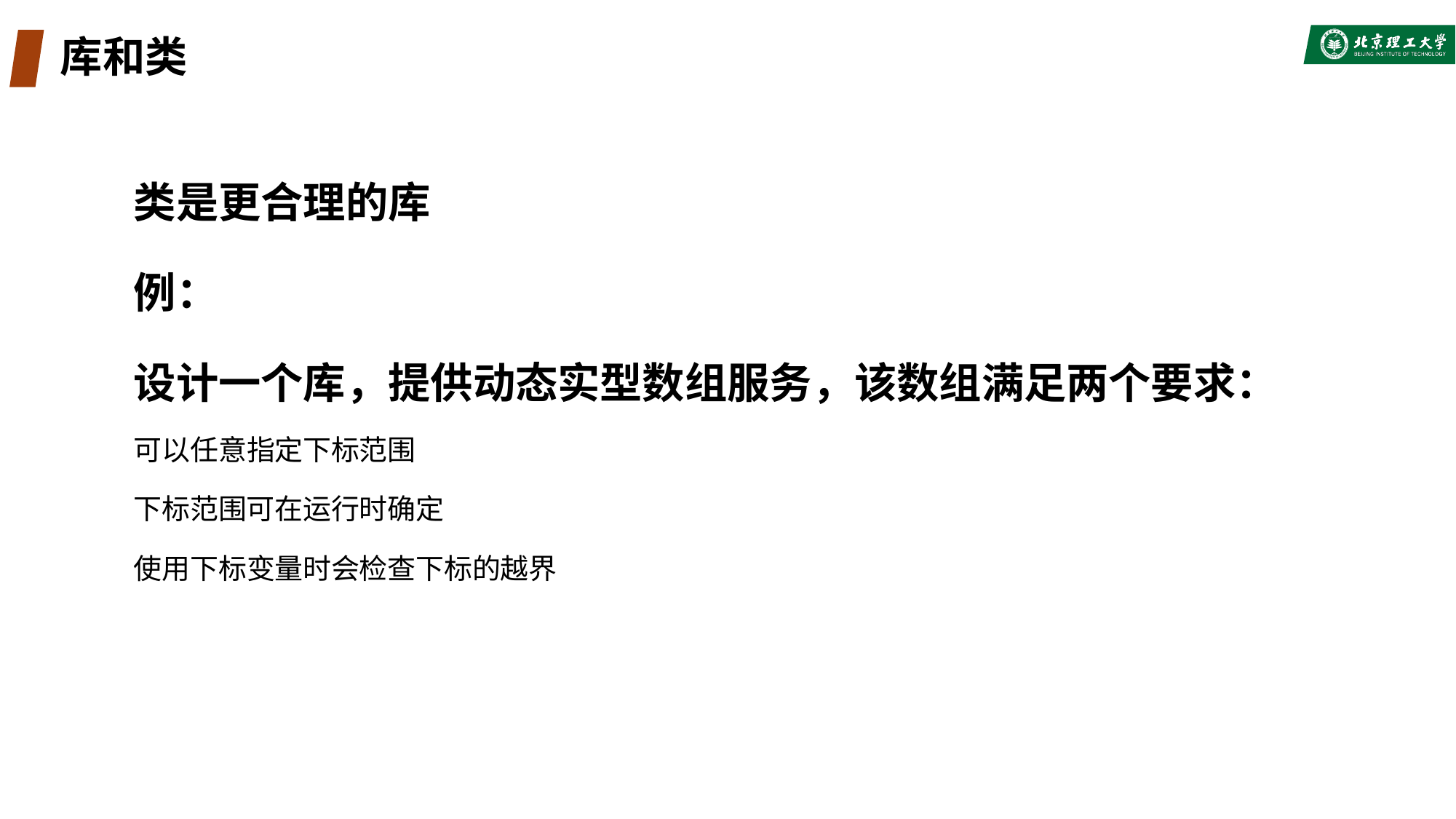

# 库和类
类是更合理的库
例：
设计一个库，提供动态实型数组服务，该数组满足两个要求：
可以任意指定下标范围
下标范围可在运行时确定
使用下标变量时会检查下标的越界